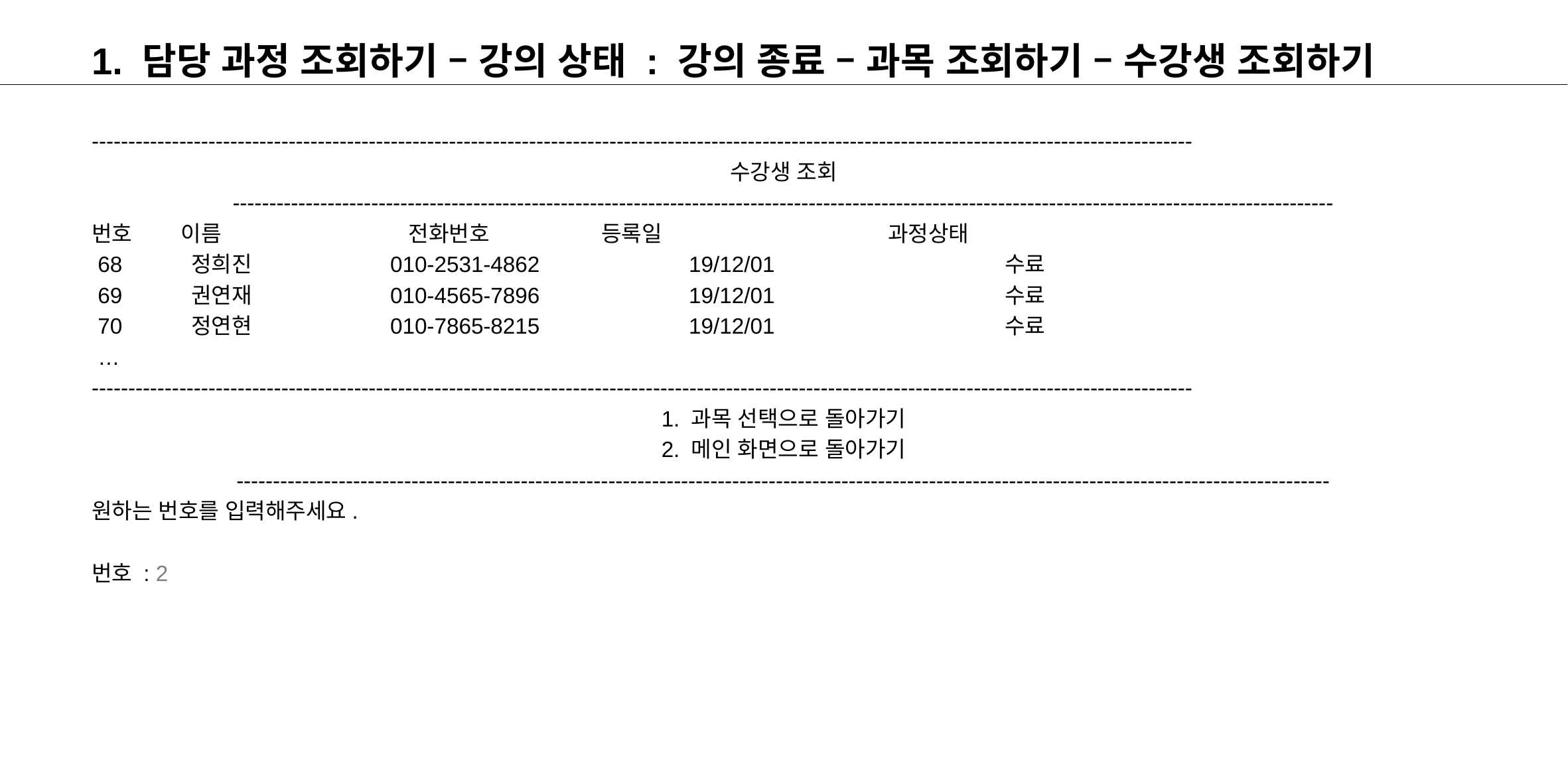

# 1. 담당 과정 조회하기 – 강의 상태 : 강의 종료 – 과목 조회하기 – 수강생 조회하기
-------------------------------------------------------------------------------------------------------------------------------------------------------
수강생 조회
-------------------------------------------------------------------------------------------------------------------------------------------------------
번호        이름		   전화번호	  	  등록일			과정상태
 68	정희진		010-2531-4862		19/12/01			  수료
 69 	권연재		010-4565-7896		19/12/01			  수료
 70	정연현		010-7865-8215		19/12/01			  수료
 …
-------------------------------------------------------------------------------------------------------------------------------------------------------
1. 과목 선택으로 돌아가기
2. 메인 화면으로 돌아가기
------------------------------------------------------------------------------------------------------------------------------------------------------
원하는 번호를 입력해주세요.

번호 : 2